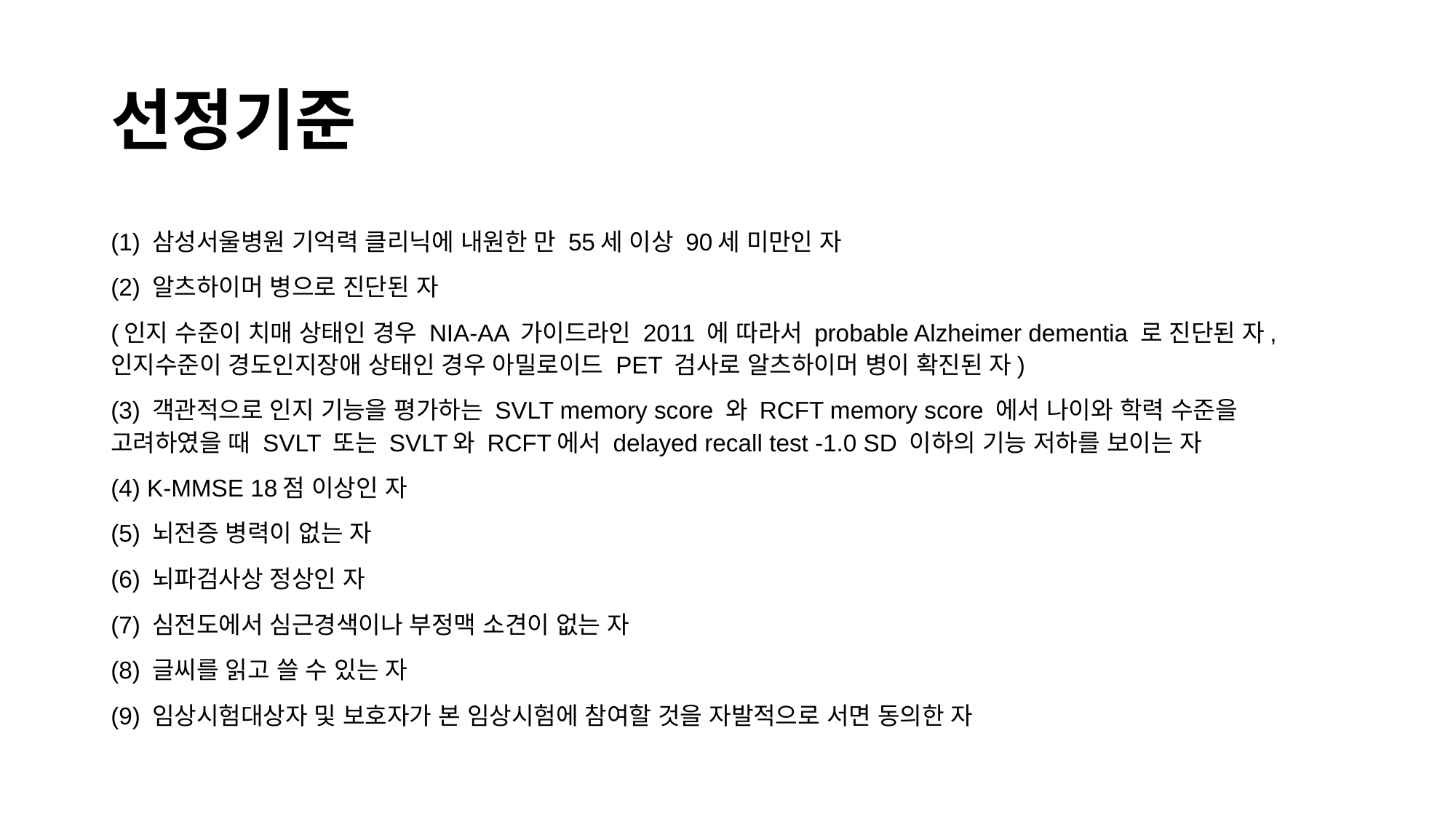

# 선정기준
(1) 삼성서울병원 기억력 클리닉에 내원한 만 55세 이상 90세 미만인 자
(2) 알츠하이머 병으로 진단된 자
(인지 수준이 치매 상태인 경우 NIA-AA 가이드라인 2011 에 따라서 probable Alzheimer dementia 로 진단된 자, 인지수준이 경도인지장애 상태인 경우 아밀로이드 PET 검사로 알츠하이머 병이 확진된 자)
(3) 객관적으로 인지 기능을 평가하는 SVLT memory score 와 RCFT memory score 에서 나이와 학력 수준을 고려하였을 때 SVLT 또는 SVLT와 RCFT에서 delayed recall test -1.0 SD 이하의 기능 저하를 보이는 자
(4) K-MMSE 18점 이상인 자
(5) 뇌전증 병력이 없는 자
(6) 뇌파검사상 정상인 자
(7) 심전도에서 심근경색이나 부정맥 소견이 없는 자
(8) 글씨를 읽고 쓸 수 있는 자
(9) 임상시험대상자 및 보호자가 본 임상시험에 참여할 것을 자발적으로 서면 동의한 자